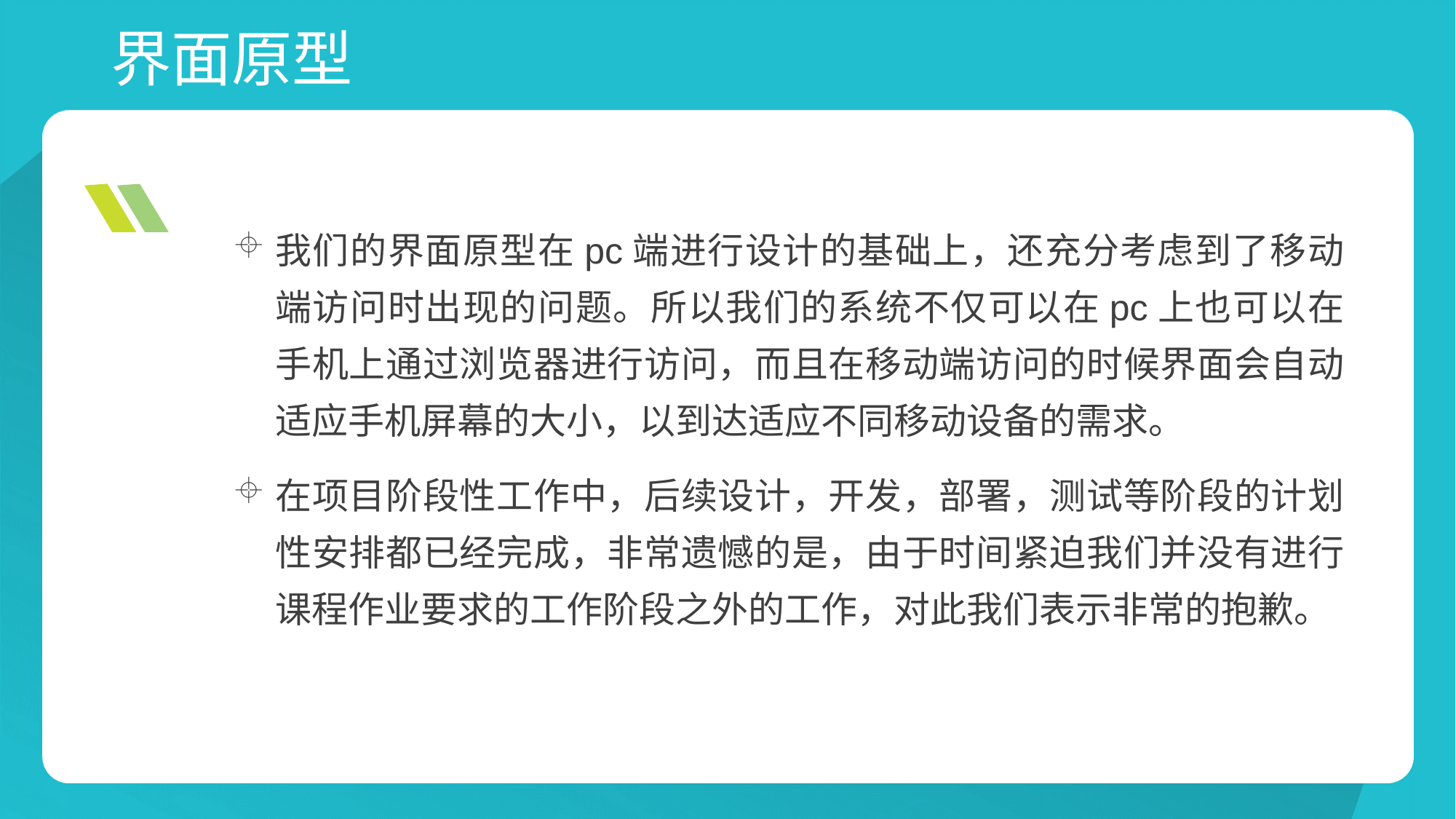

# 界面原型

我们的界面原型在pc端进行设计的基础上，还充分考虑到了移动端访问时出现的问题。所以我们的系统不仅可以在pc上也可以在手机上通过浏览器进行访问，而且在移动端访问的时候界面会自动适应手机屏幕的大小，以到达适应不同移动设备的需求。
在项目阶段性工作中，后续设计，开发，部署，测试等阶段的计划性安排都已经完成，非常遗憾的是，由于时间紧迫我们并没有进行课程作业要求的工作阶段之外的工作，对此我们表示非常的抱歉。